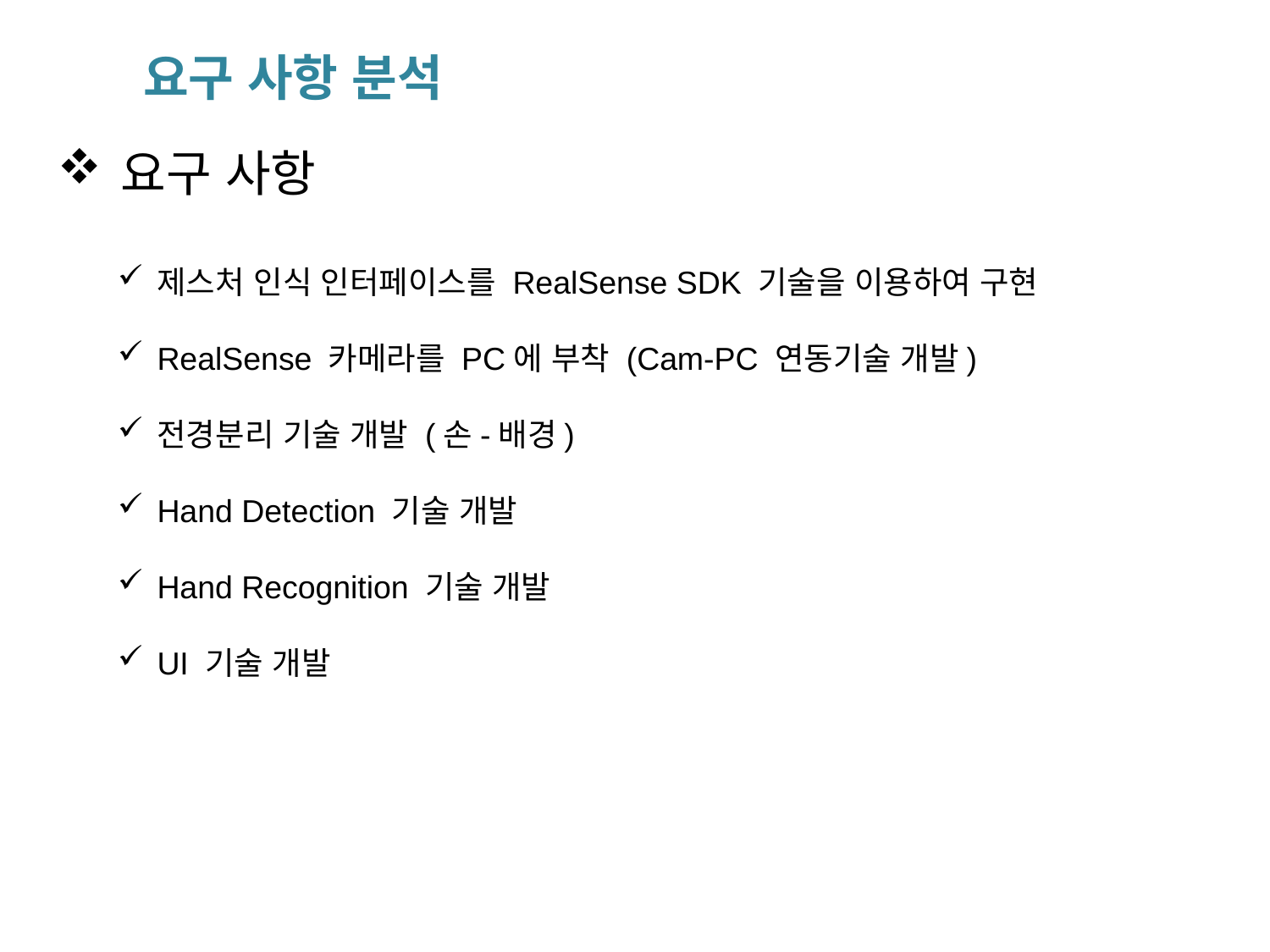

요구 사항 분석
요구 사항
제스처 인식 인터페이스를 RealSense SDK 기술을 이용하여 구현

RealSense 카메라를 PC에 부착 (Cam-PC 연동기술 개발)

전경분리 기술 개발 (손-배경)

Hand Detection 기술 개발

Hand Recognition 기술 개발

UI 기술 개발